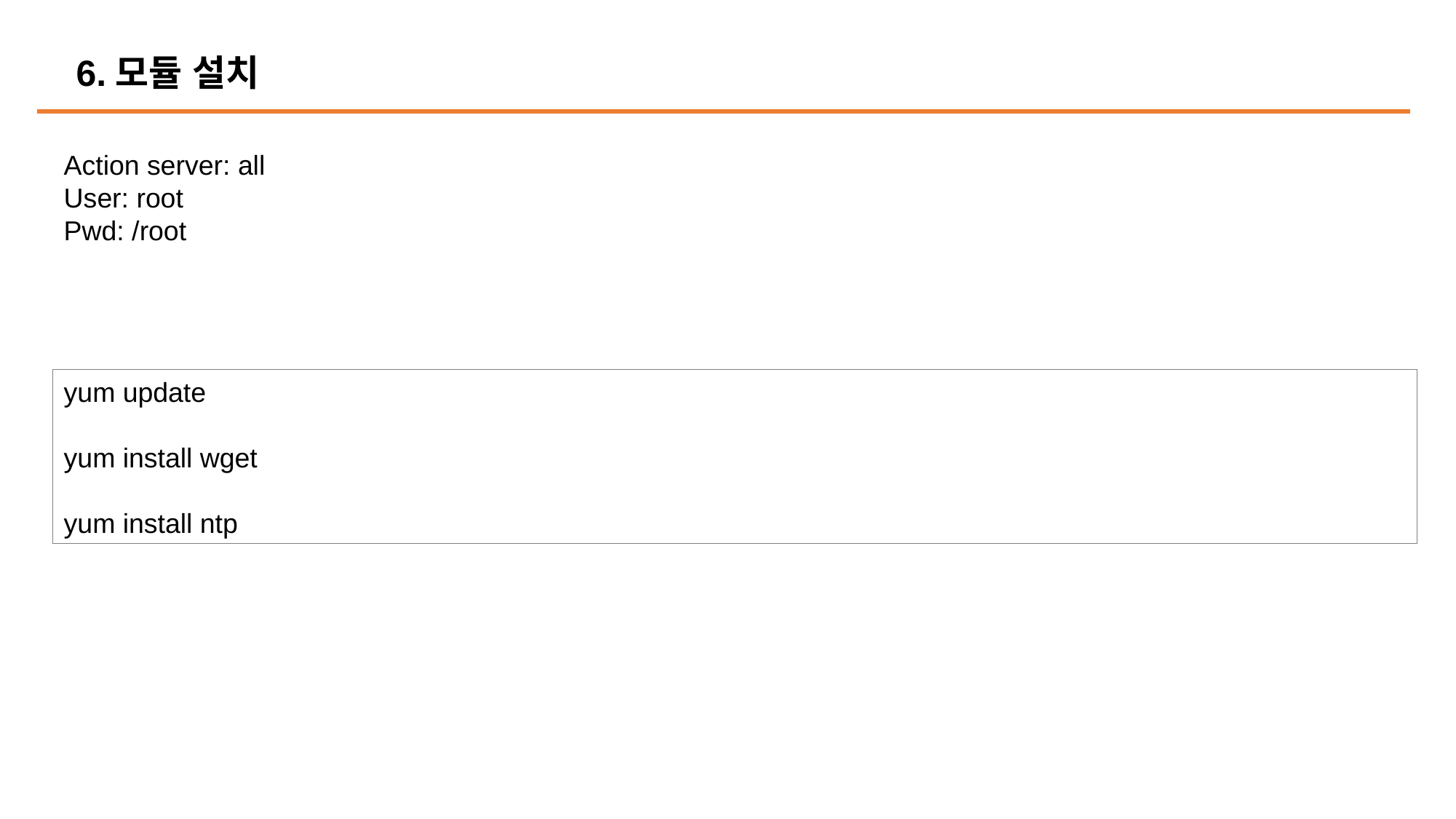

6.모듈 설치
Action server: all
User: root
Pwd: /root
yum update

yum install wget

yum install ntp